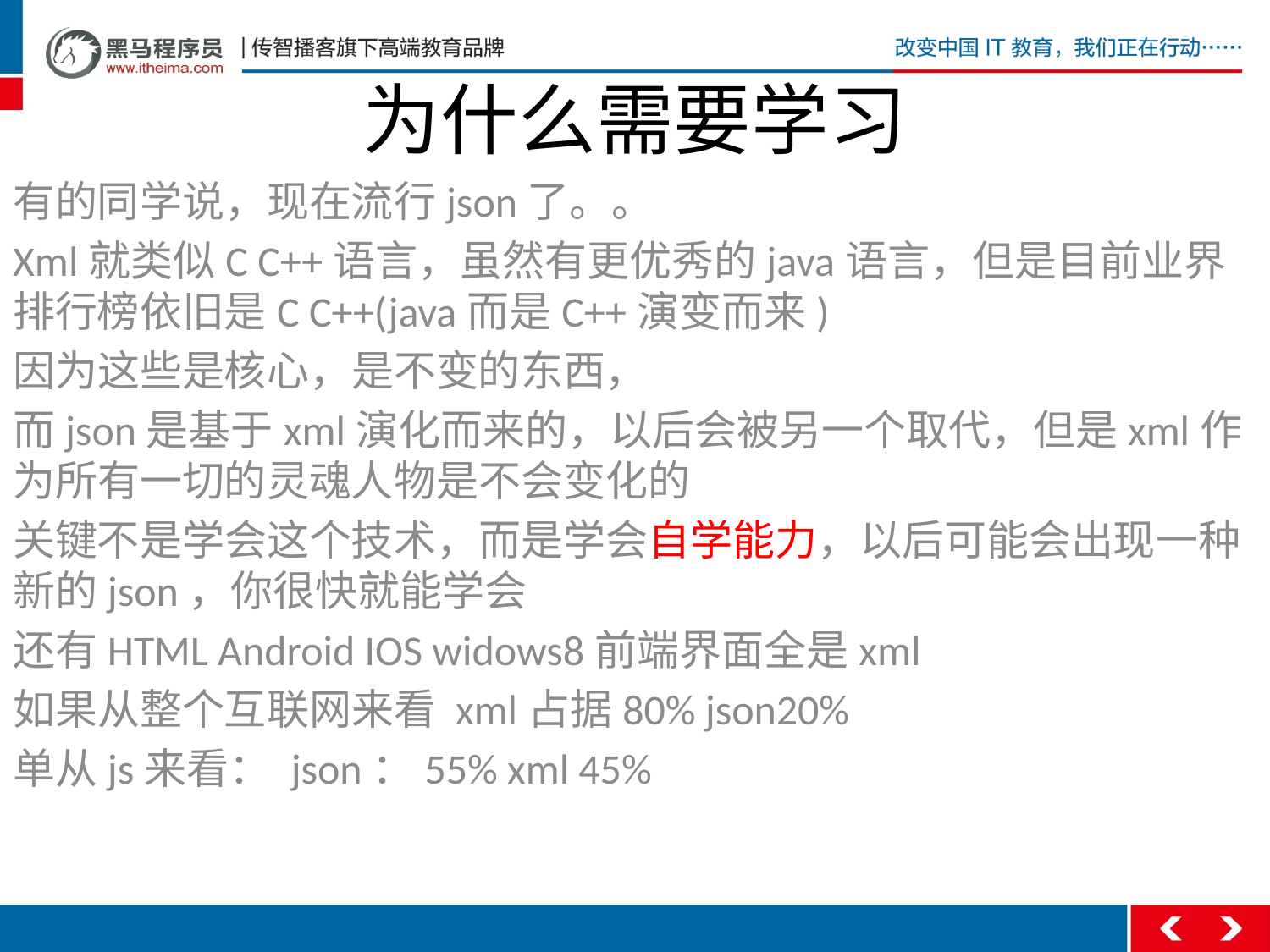

# 为什么需要学习
有的同学说，现在流行json了。。
Xml就类似C C++语言，虽然有更优秀的java语言，但是目前业界排行榜依旧是C C++(java而是C++演变而来)
因为这些是核心，是不变的东西，
而json是基于xml演化而来的，以后会被另一个取代，但是xml作为所有一切的灵魂人物是不会变化的
关键不是学会这个技术，而是学会自学能力，以后可能会出现一种新的json，你很快就能学会
还有HTML Android IOS widows8前端界面全是xml
如果从整个互联网来看 xml占据80% json20%
单从js来看： json：55% xml 45%